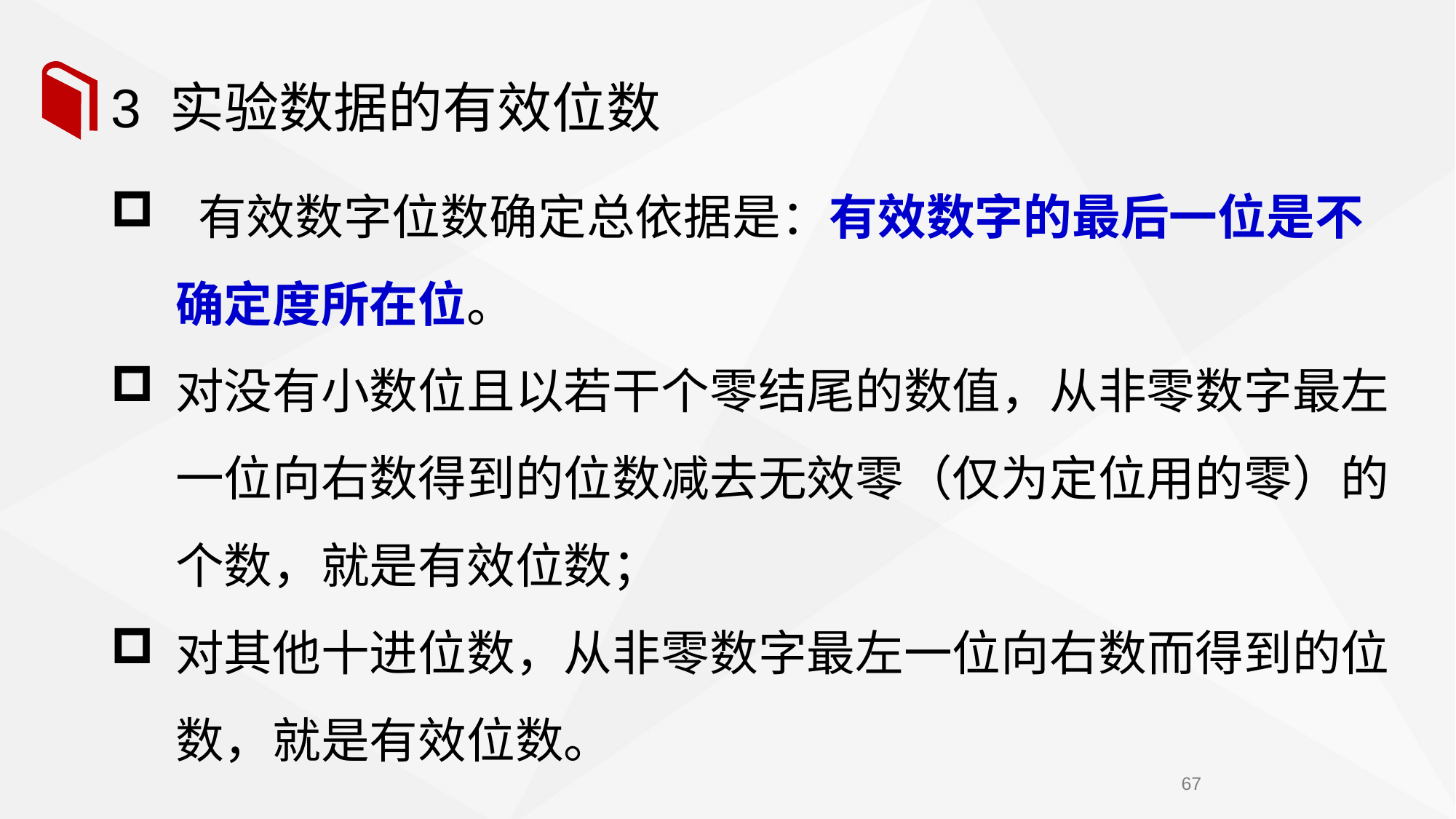

# 3 实验数据的有效位数
 有效数字位数确定总依据是：有效数字的最后一位是不确定度所在位。
对没有小数位且以若干个零结尾的数值，从非零数字最左一位向右数得到的位数减去无效零（仅为定位用的零）的个数，就是有效位数；
对其他十进位数，从非零数字最左一位向右数而得到的位数，就是有效位数。
67